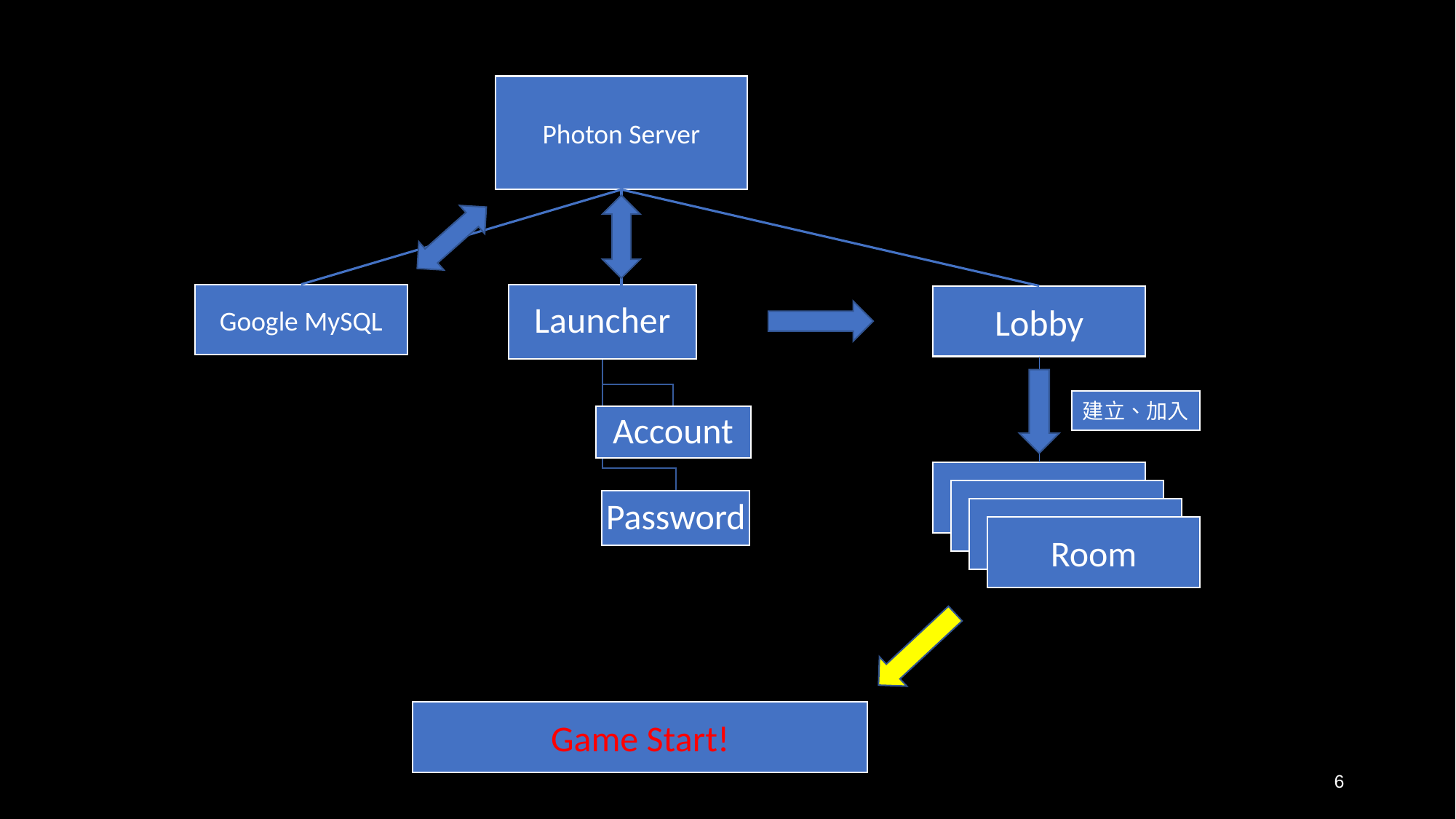

Photon Server

Launcher
Account
Password
Google MySQL
Lobby

建立、加入
Room
Room
Room
Room

Game Start!
6